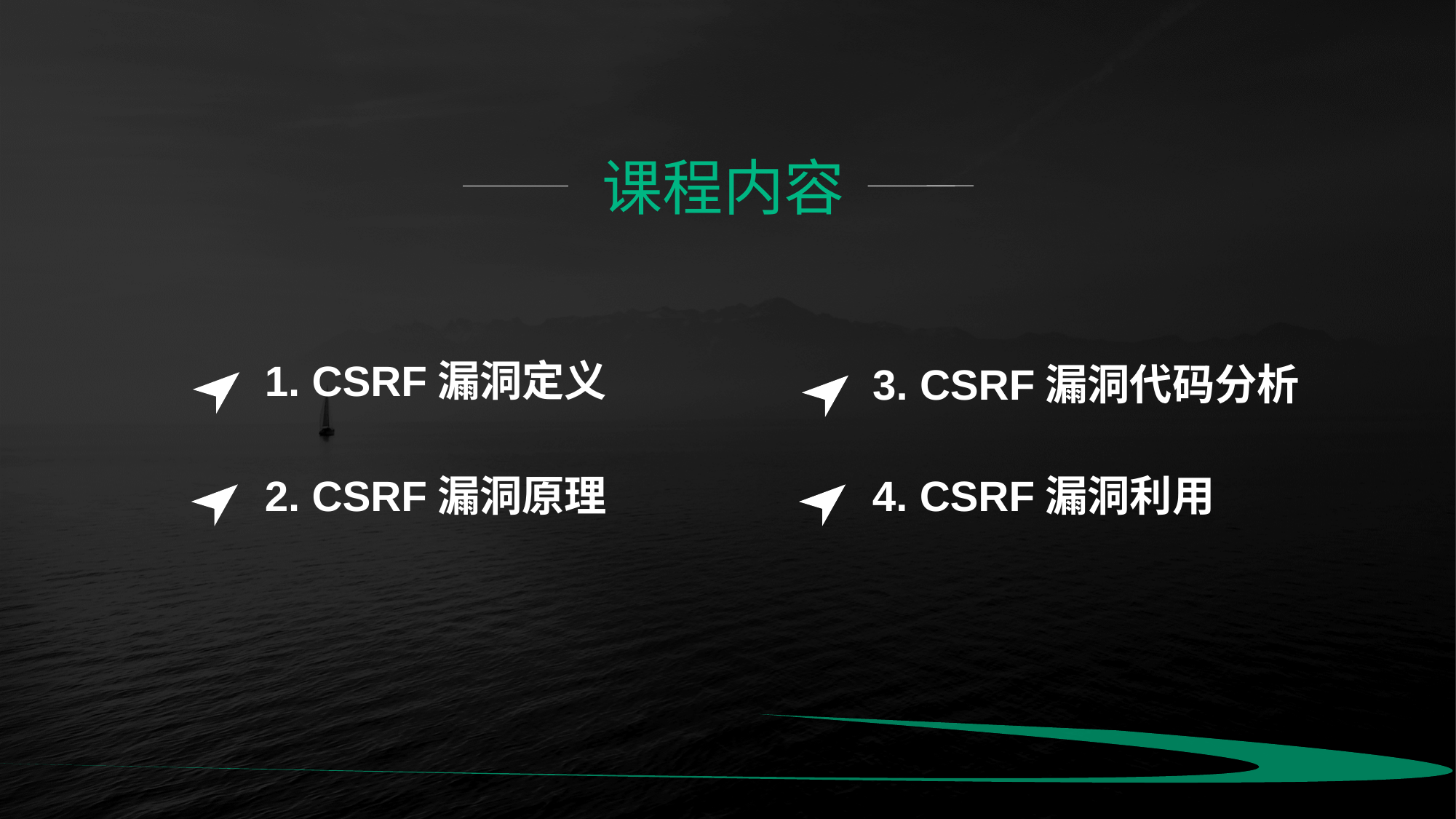

课程内容
1. CSRF漏洞定义

2. CSRF漏洞原理

3. CSRF漏洞代码分析

4. CSRF漏洞利用